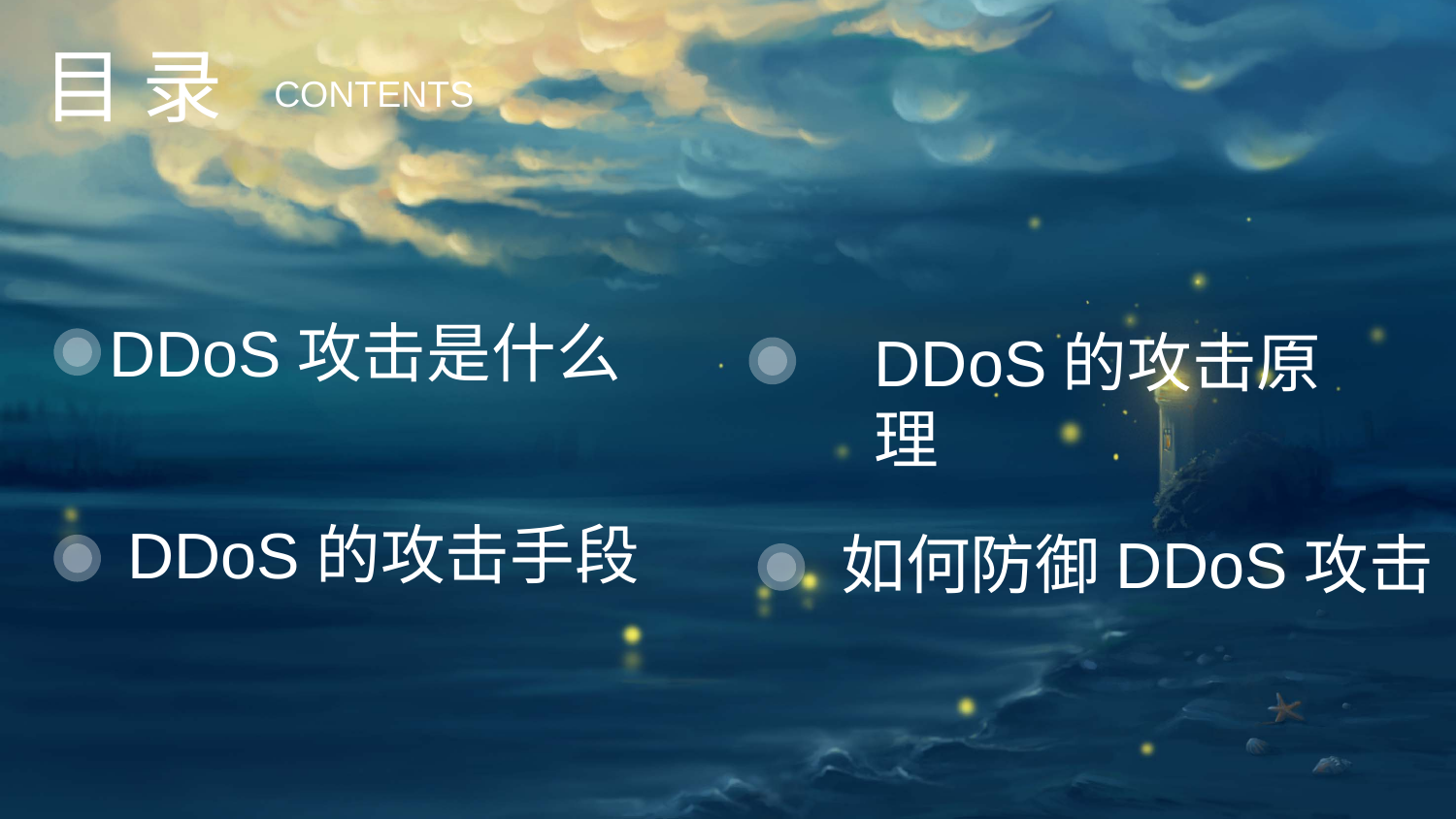

目 录
CONTENTS

DDoS攻击是什么
DDoS的攻击原理

DDoS的攻击手段
如何防御DDoS攻击